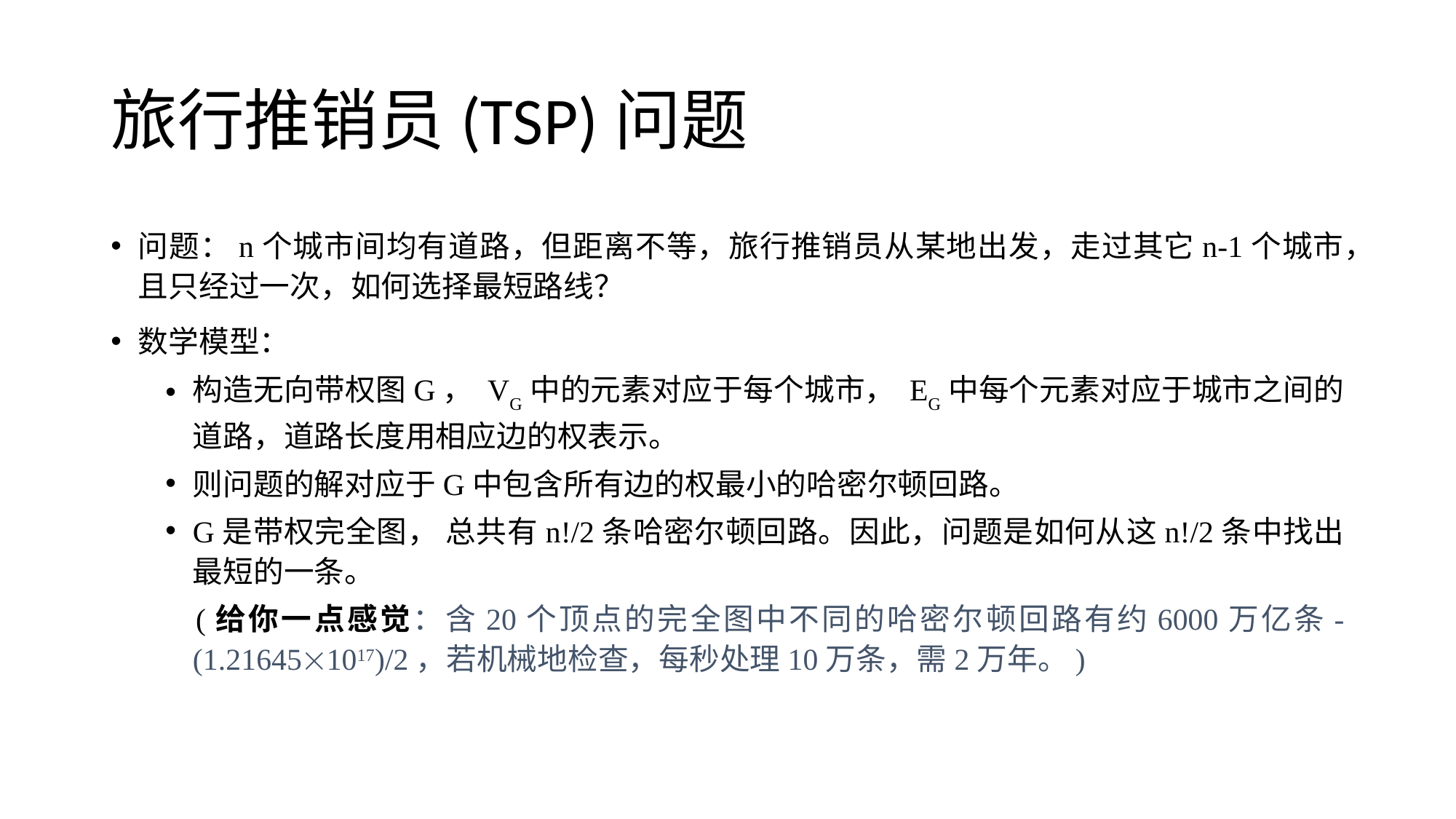

# 旅行推销员(TSP)问题
问题：n个城市间均有道路，但距离不等，旅行推销员从某地出发，走过其它n-1个城市，且只经过一次，如何选择最短路线？
数学模型：
构造无向带权图G， VG中的元素对应于每个城市， EG中每个元素对应于城市之间的道路，道路长度用相应边的权表示。
则问题的解对应于G中包含所有边的权最小的哈密尔顿回路。
G是带权完全图， 总共有n!/2条哈密尔顿回路。因此，问题是如何从这n!/2条中找出最短的一条。
   (给你一点感觉：含20个顶点的完全图中不同的哈密尔顿回路有约6000万亿条-(1.21645×1017)/2，若机械地检查，每秒处理10万条，需2万年。)